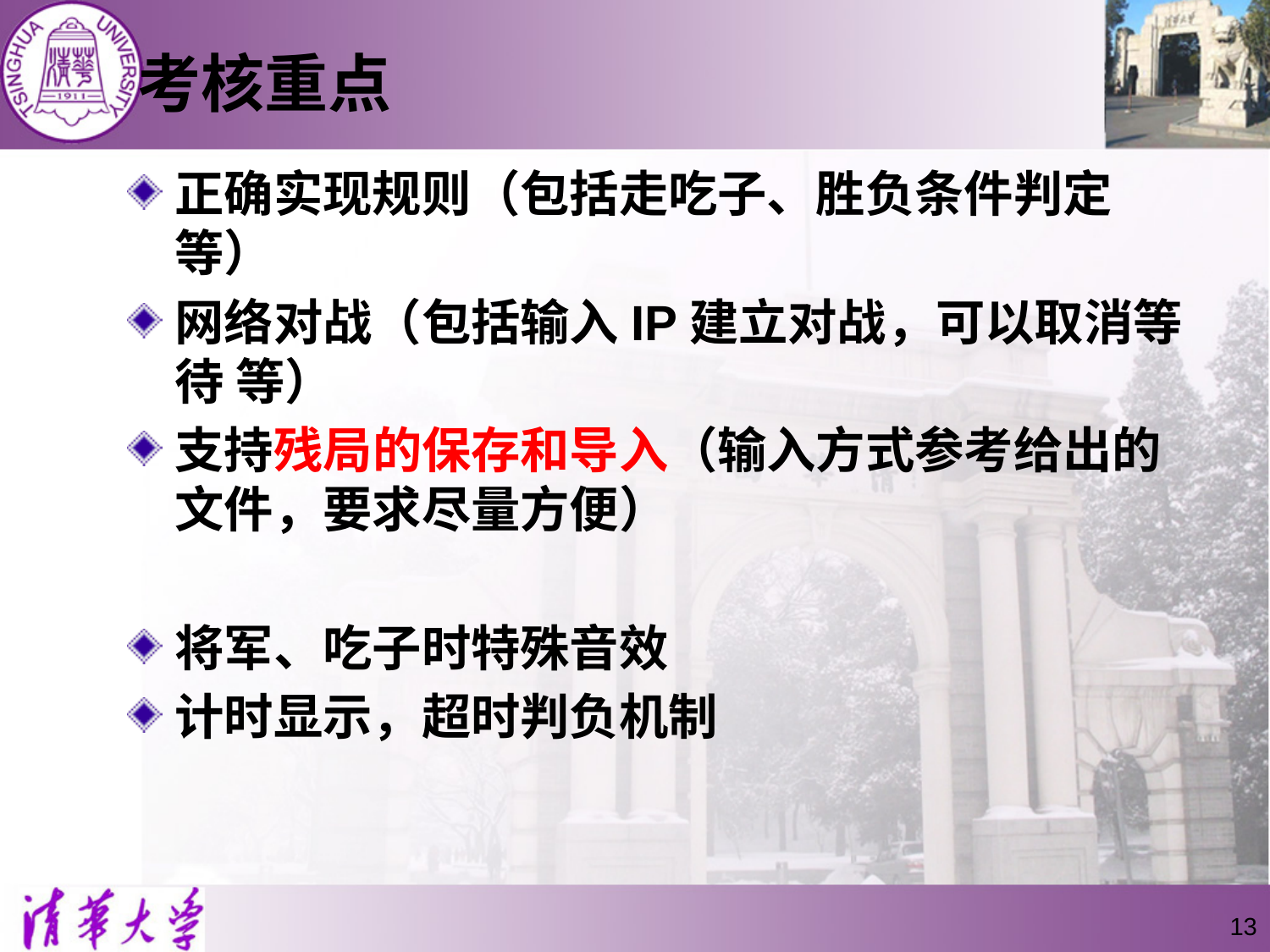

# 考核重点
正确实现规则（包括走吃子、胜负条件判定等）
网络对战（包括输入IP建立对战，可以取消等待 等）
支持残局的保存和导入（输入方式参考给出的文件，要求尽量方便）

将军、吃子时特殊音效
计时显示，超时判负机制

13